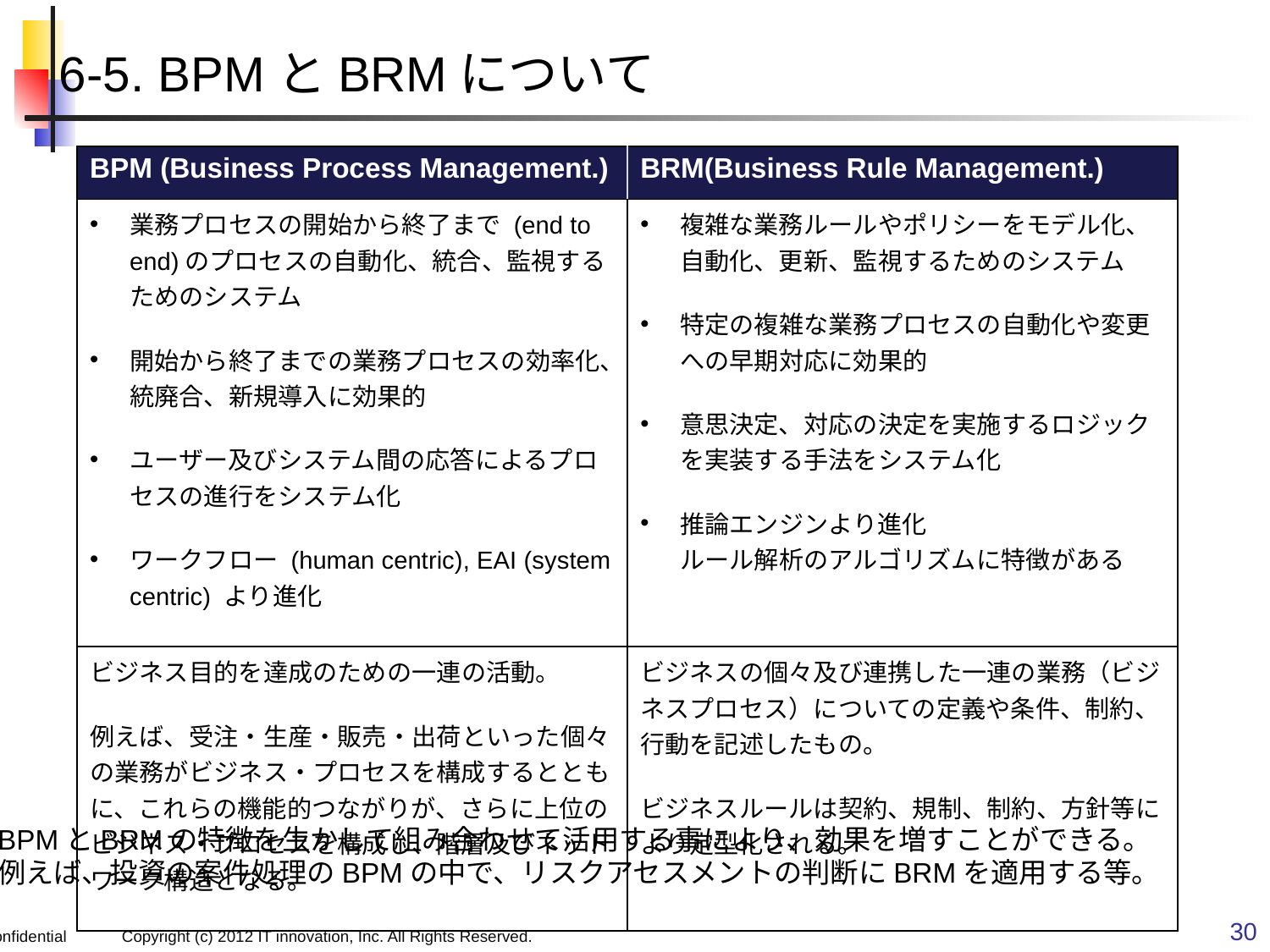

6-5. BPMとBRMについて
| BPM (Business Process Management.) | BRM(Business Rule Management.) |
| --- | --- |
| 業務プロセスの開始から終了まで (end to end)のプロセスの自動化、統合、監視するためのシステム 開始から終了までの業務プロセスの効率化、統廃合、新規導入に効果的 ユーザー及びシステム間の応答によるプロセスの進行をシステム化 ワークフロー (human centric), EAI (system centric) より進化 | 複雑な業務ルールやポリシーをモデル化、自動化、更新、監視するためのシステム 特定の複雑な業務プロセスの自動化や変更への早期対応に効果的 意思決定、対応の決定を実施するロジックを実装する手法をシステム化 推論エンジンより進化 ルール解析のアルゴリズムに特徴がある |
| ビジネス目的を達成のための一連の活動。 例えば、受注・生産・販売・出荷といった個々の業務がビジネス・プロセスを構成するとともに、これらの機能的つながりが、さらに上位のビジネス・プロセスを構成し、階層及びネットワーク構造となる。 | ビジネスの個々及び連携した一連の業務（ビジネスプロセス）についての定義や条件、制約、行動を記述したもの。 ビジネスルールは契約、規制、制約、方針等により定型化される。 |
BPMとBRMの特徴を生かして組み合わせて活用する事により、効果を増すことができる。
例えば、投資の案件処理のBPMの中で、リスクアセスメントの判断にBRMを適用する等。